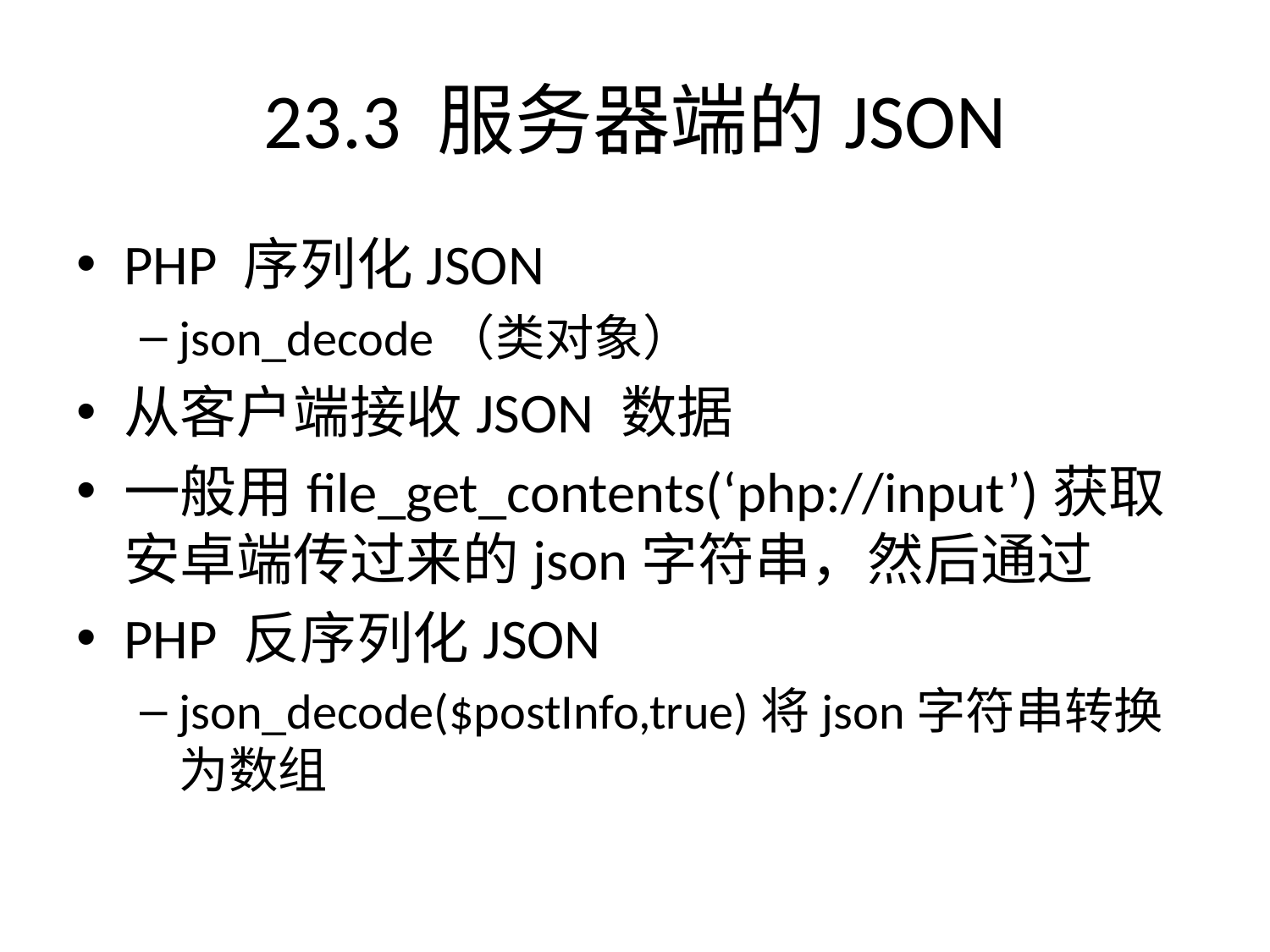

# 23.3 服务器端的JSON
PHP 序列化JSON
json_decode（类对象）
从客户端接收JSON 数据
一般用file_get_contents(‘php://input’)获取安卓端传过来的json字符串，然后通过
PHP 反序列化JSON
json_decode($postInfo,true)将json字符串转换为数组